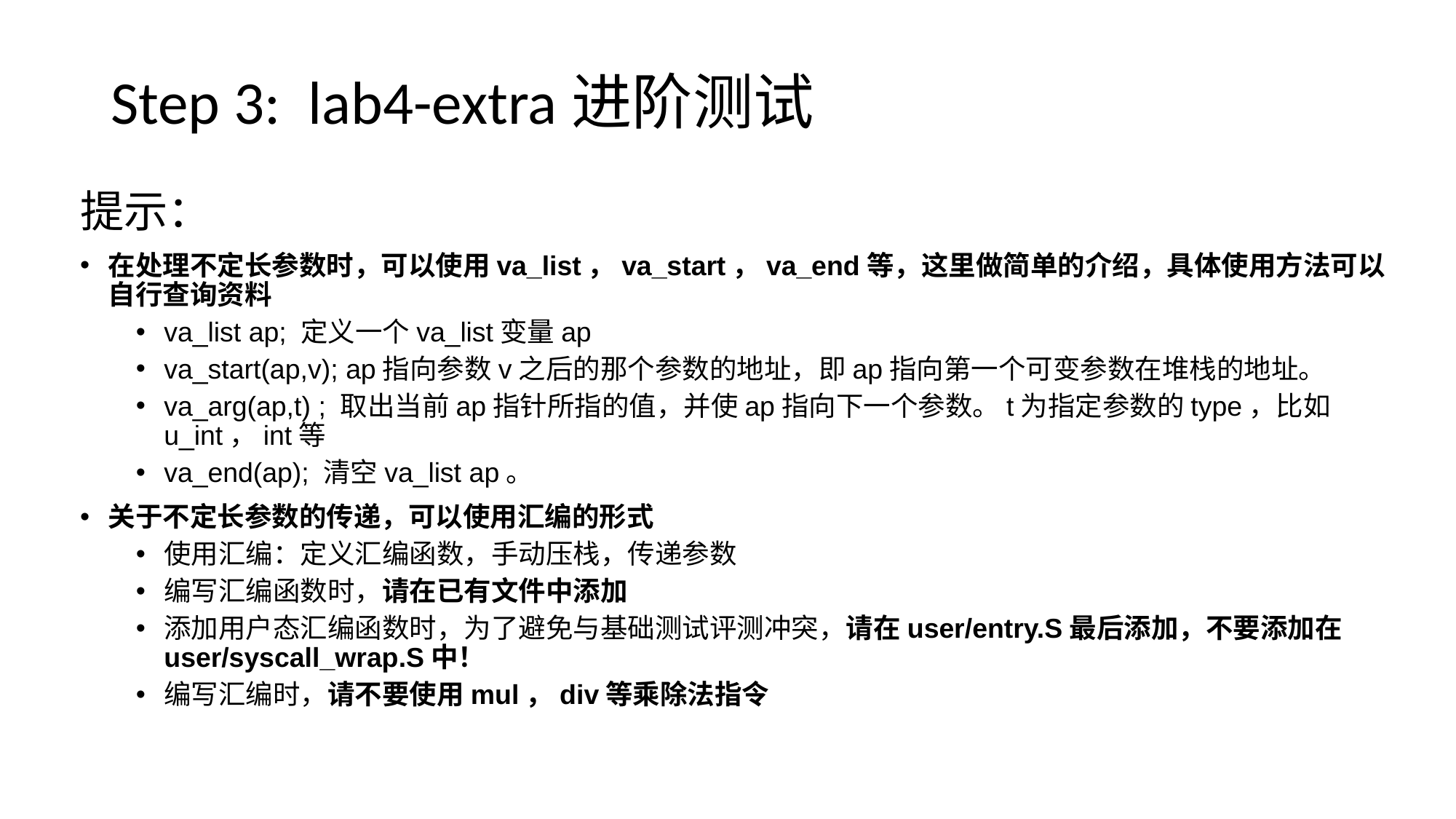

Step 3:  lab4-extra进阶测试
提示：
在处理不定长参数时，可以使用va_list，va_start，va_end等，这里做简单的介绍，具体使用方法可以自行查询资料
va_list ap; 定义一个va_list变量ap
va_start(ap,v); ap指向参数v之后的那个参数的地址，即ap指向第一个可变参数在堆栈的地址。
va_arg(ap,t) ; 取出当前ap指针所指的值，并使ap指向下一个参数。t为指定参数的type，比如u_int，int等
va_end(ap); 清空va_list ap。
关于不定长参数的传递，可以使用汇编的形式
使用汇编：定义汇编函数，手动压栈，传递参数
编写汇编函数时，请在已有文件中添加
添加用户态汇编函数时，为了避免与基础测试评测冲突，请在user/entry.S最后添加，不要添加在user/syscall_wrap.S中！
编写汇编时，请不要使用mul，div等乘除法指令